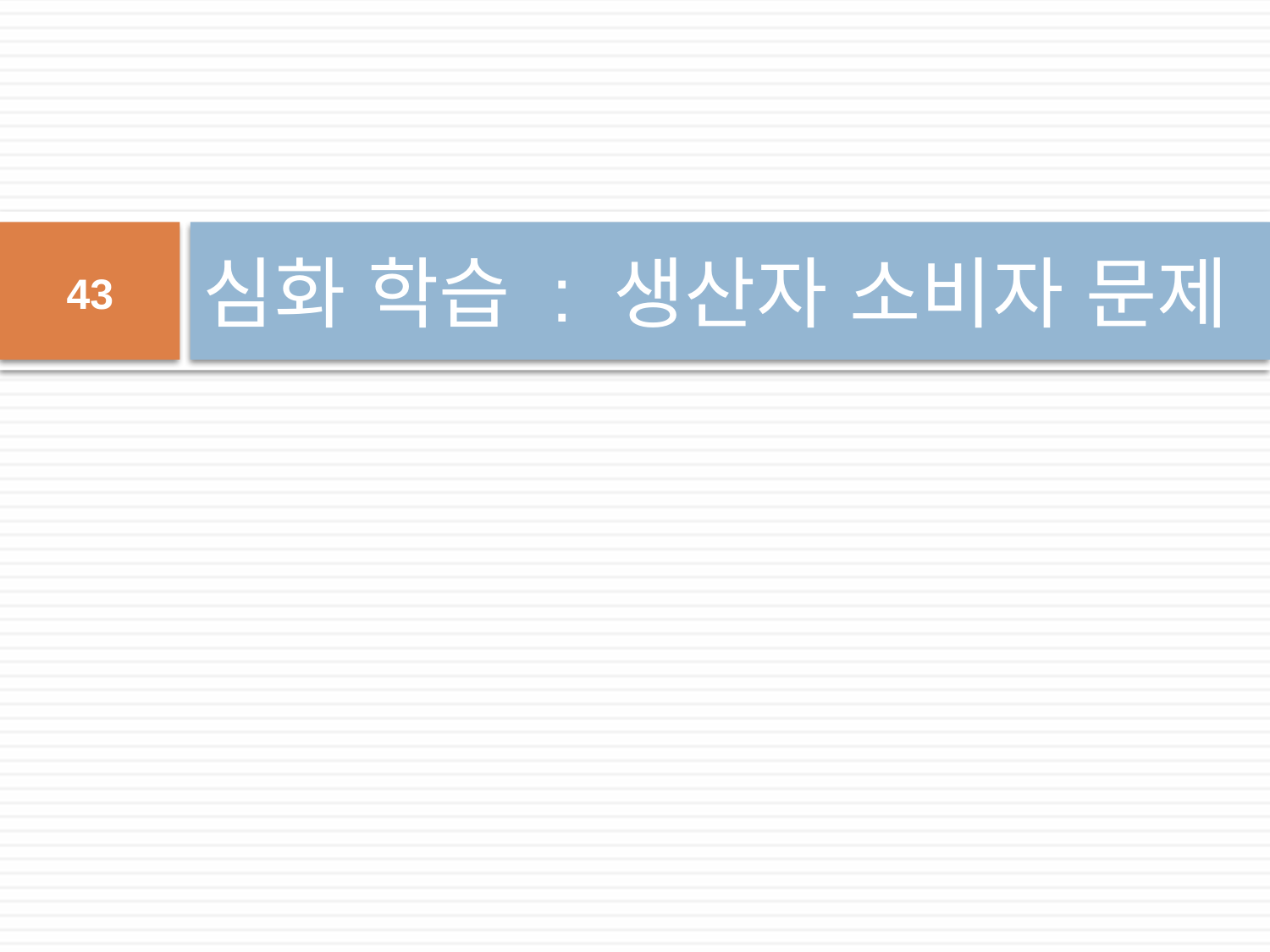

# 심화 학습 : 생산자 소비자 문제
43